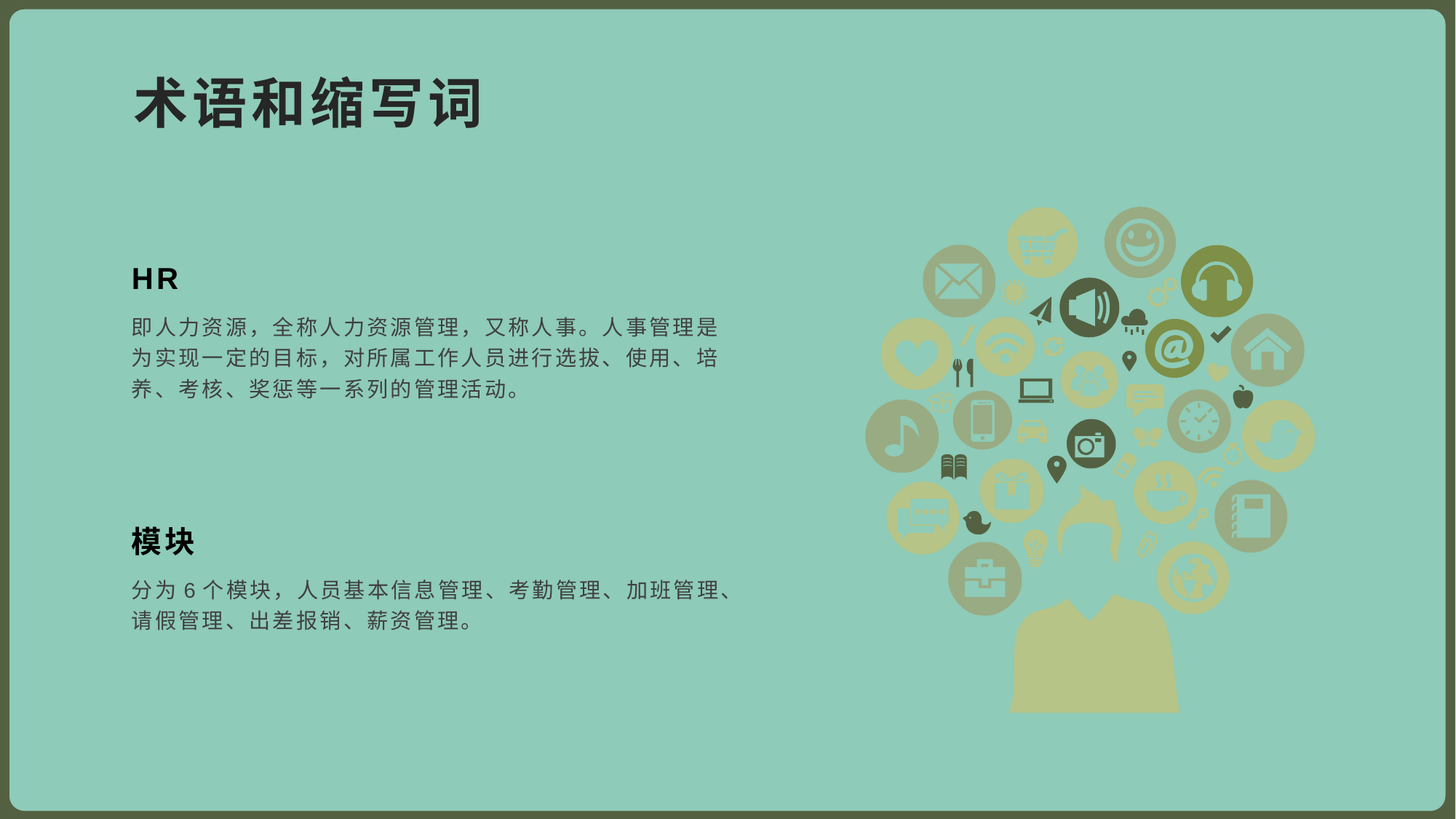

术语和缩写词

HR

即人力资源，全称人力资源管理，又称人事。人事管理是为实现一定的目标，对所属工作人员进行选拔、使用、培养、考核、奖惩等一系列的管理活动。

模块

分为6个模块，人员基本信息管理、考勤管理、加班管理、请假管理、出差报销、薪资管理。